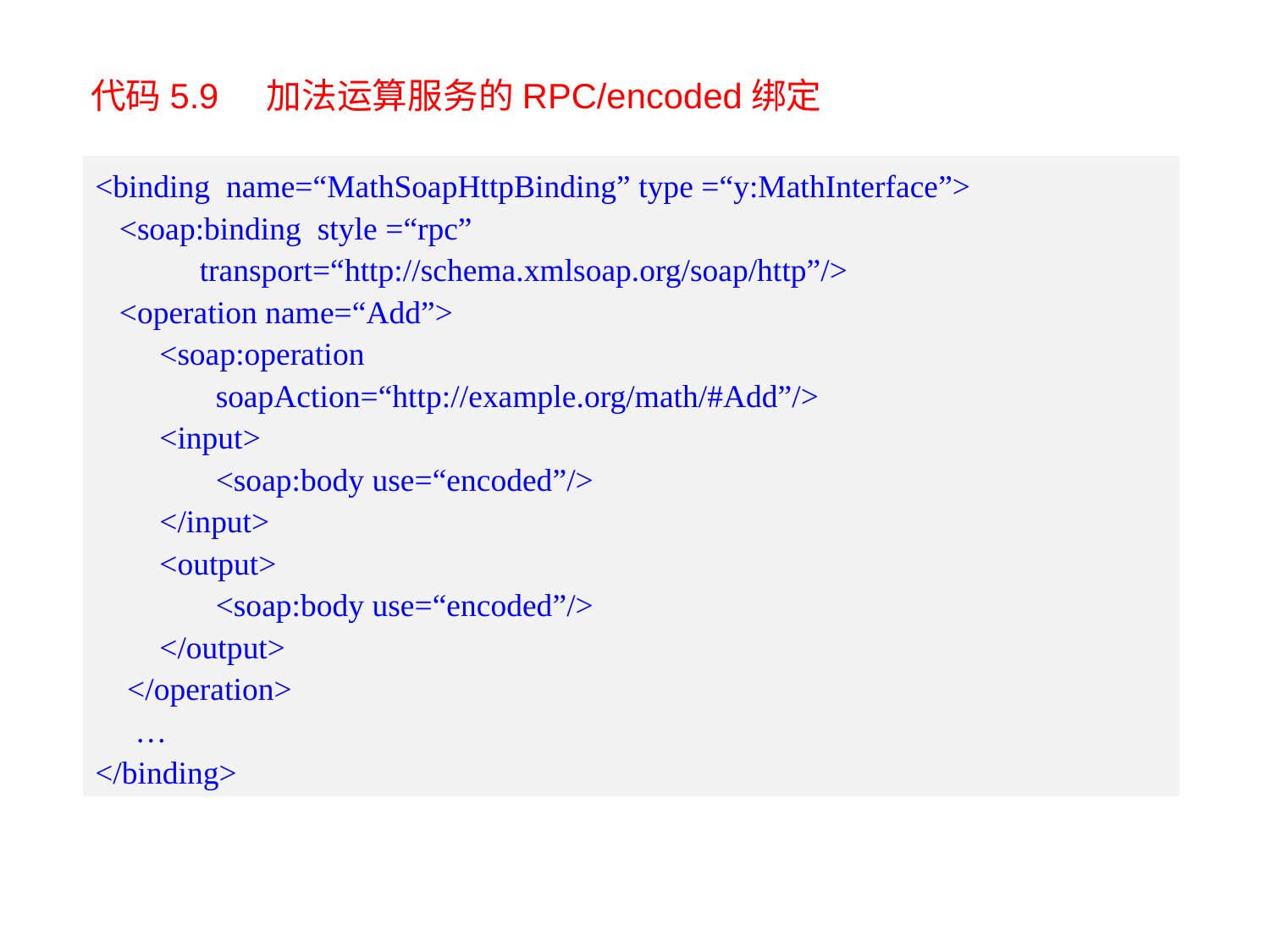

代码5.9    加法运算服务的RPC/encoded绑定
<binding  name=“MathSoapHttpBinding” type =“y:MathInterface”>
   <soap:binding  style =“rpc”
             transport=“http://schema.xmlsoap.org/soap/http”/>
   <operation name=“Add”>
        <soap:operation
               soapAction=“http://example.org/math/#Add”/>
        <input>
               <soap:body use=“encoded”/>
        </input>
        <output>
               <soap:body use=“encoded”/>
        </output>
    </operation>
     …
</binding>
25